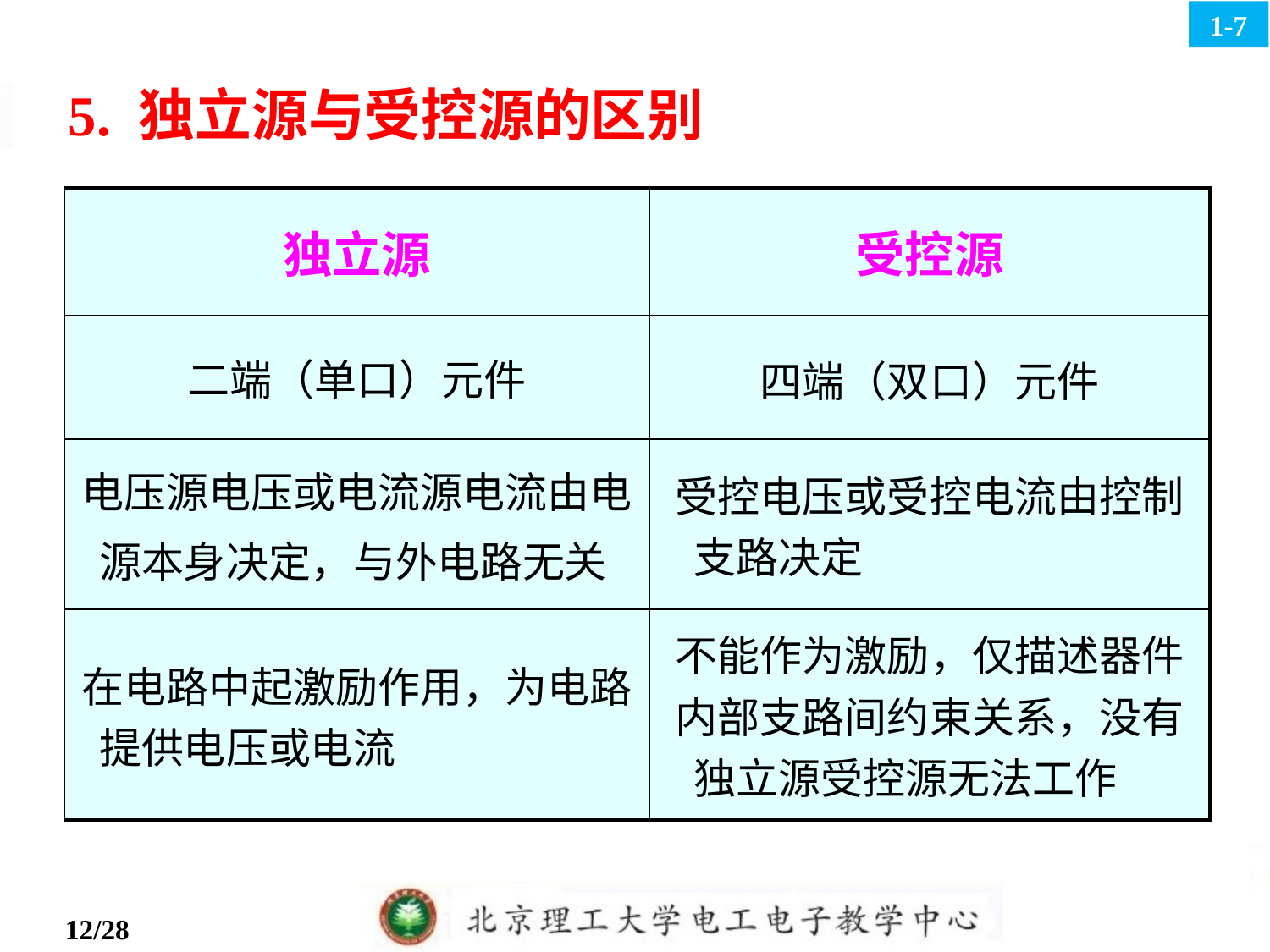

1-7
5. 独立源与受控源的区别
| 独立源 | 受控源 |
| --- | --- |
| 二端（单口）元件 | 四端（双口）元件 |
| 电压源电压或电流源电流由电 源本身决定，与外电路无关 | 受控电压或受控电流由控制 支路决定 |
| 在电路中起激励作用，为电路 提供电压或电流 | 不能作为激励，仅描述器件内部支路间约束关系，没有 独立源受控源无法工作 |